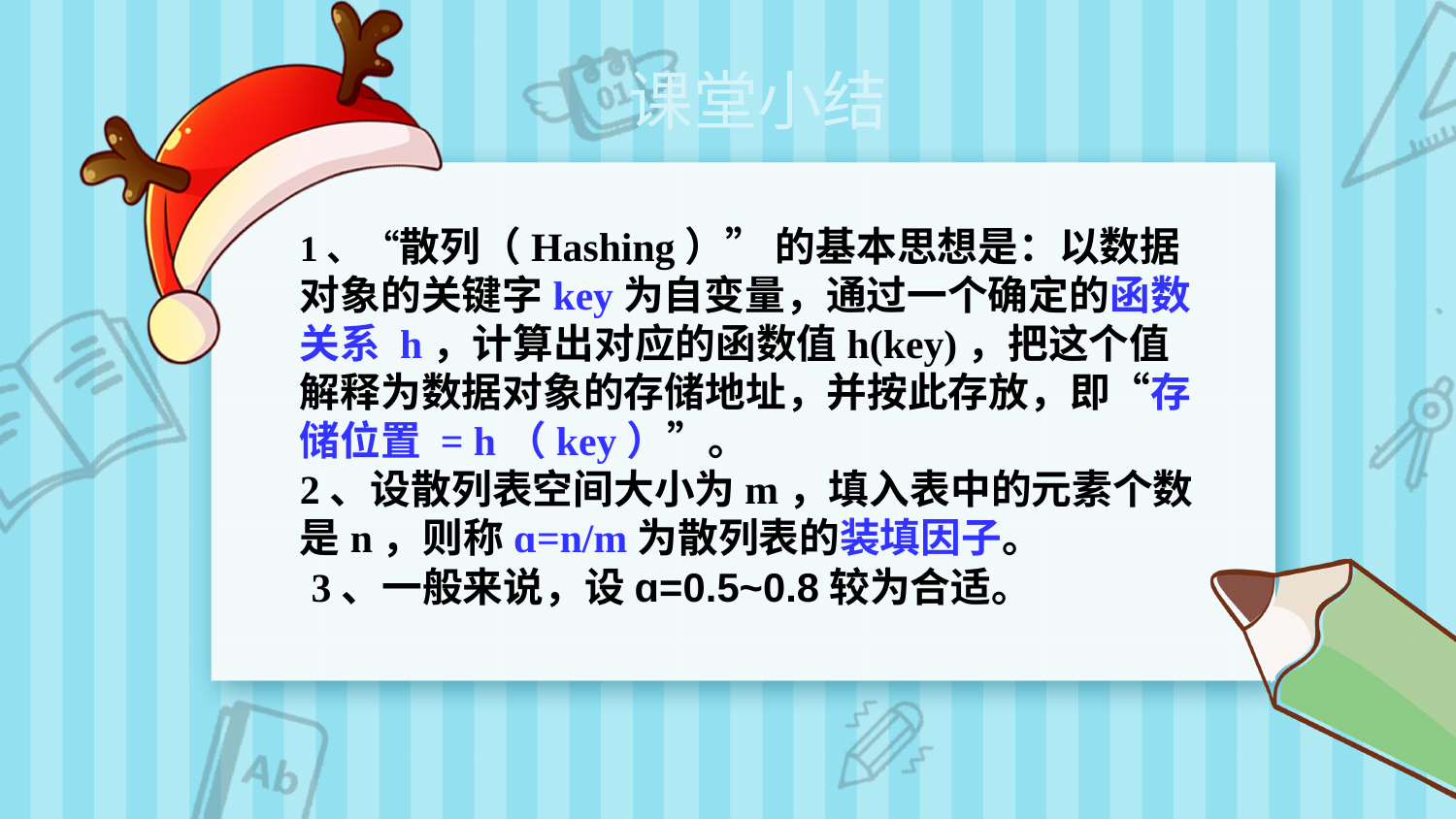

课堂小结
1、“散列（Hashing）” 的基本思想是：以数据对象的关键字key为自变量，通过一个确定的函数关系 h，计算出对应的函数值h(key)，把这个值解释为数据对象的存储地址，并按此存放，即“存储位置 = h（key）”。
2、设散列表空间大小为m，填入表中的元素个数是n，则称ɑ=n/m为散列表的装填因子。
 3、一般来说，设ɑ=0.5~0.8较为合适。